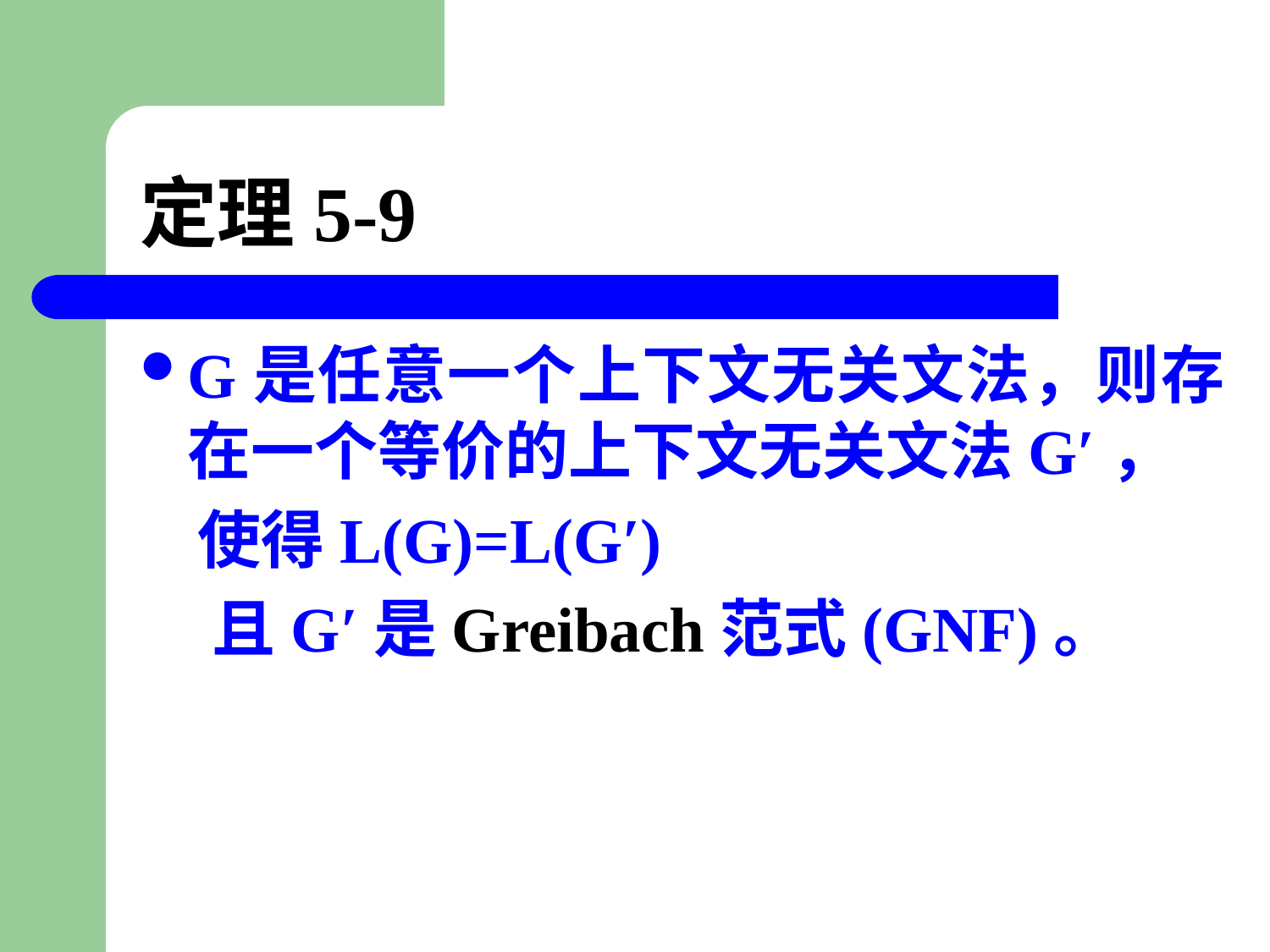

# 定理5-9
G是任意一个上下文无关文法，则存在一个等价的上下文无关文法G′，
   使得L(G)=L(G′)
    且G′是Greibach范式(GNF)。